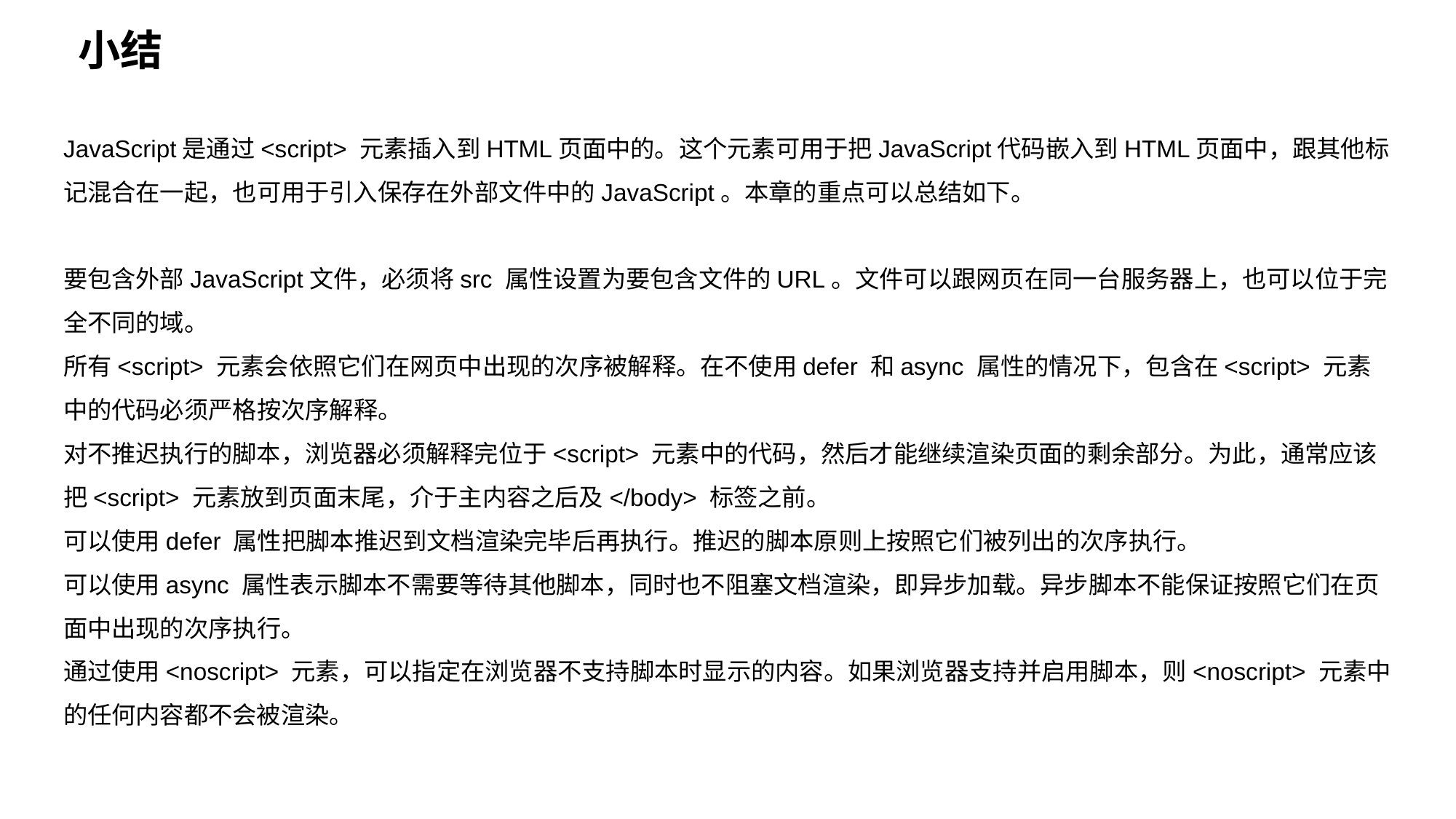

小结
JavaScript是通过<script> 元素插入到HTML页面中的。这个元素可用于把JavaScript代码嵌入到HTML页面中，跟其他标记混合在一起，也可用于引入保存在外部文件中的JavaScript。本章的重点可以总结如下。

要包含外部JavaScript文件，必须将src 属性设置为要包含文件的URL。文件可以跟网页在同一台服务器上，也可以位于完全不同的域。
所有<script> 元素会依照它们在网页中出现的次序被解释。在不使用defer 和async 属性的情况下，包含在<script> 元素中的代码必须严格按次序解释。
对不推迟执行的脚本，浏览器必须解释完位于<script> 元素中的代码，然后才能继续渲染页面的剩余部分。为此，通常应该把<script> 元素放到页面末尾，介于主内容之后及</body> 标签之前。
可以使用defer 属性把脚本推迟到文档渲染完毕后再执行。推迟的脚本原则上按照它们被列出的次序执行。
可以使用async 属性表示脚本不需要等待其他脚本，同时也不阻塞文档渲染，即异步加载。异步脚本不能保证按照它们在页面中出现的次序执行。
通过使用<noscript> 元素，可以指定在浏览器不支持脚本时显示的内容。如果浏览器支持并启用脚本，则<noscript> 元素中的任何内容都不会被渲染。